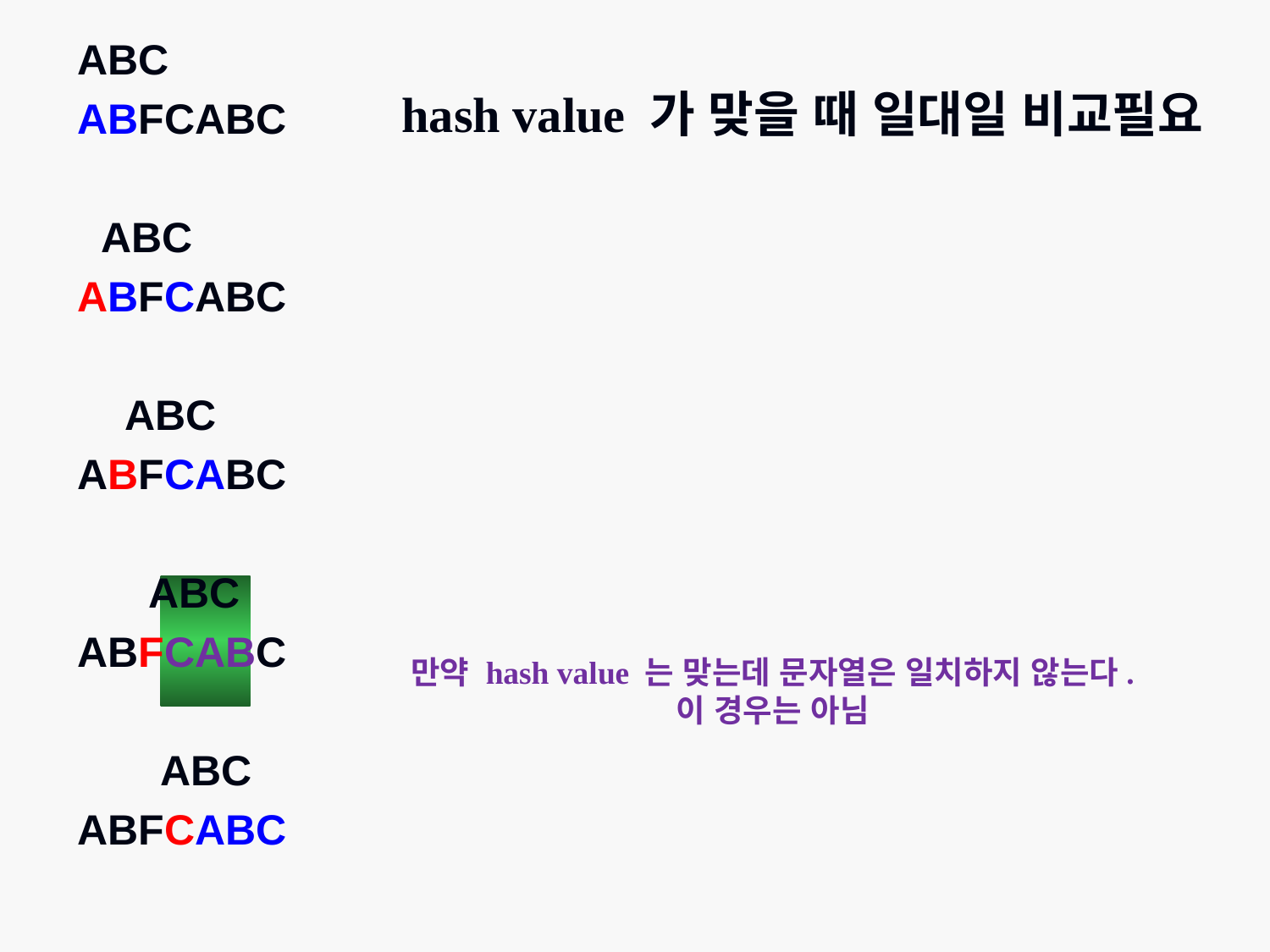

ABC
ABFCABC

  ABC
ABFCABC

    ABC
ABFCABC

      ABC
ABFCABC

       ABC
ABFCABC
hash value 가 맞을 때 일대일 비교필요

만약 hash value 는 맞는데 문자열은 일치하지 않는다.
이 경우는 아님